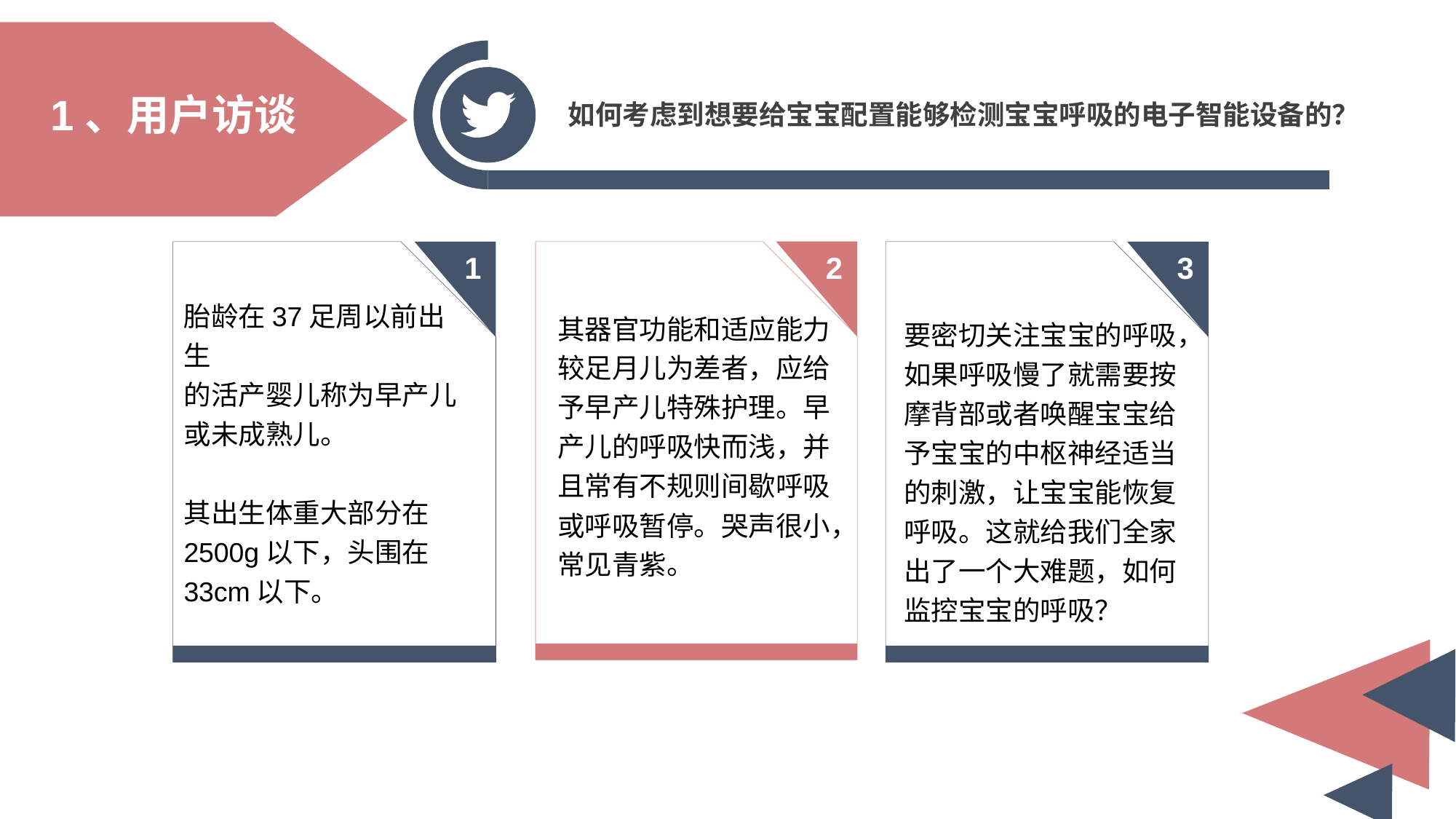

1、用户访谈

如何考虑到想要给宝宝配置能够检测宝宝呼吸的电子智能设备的？

1

2

3

胎龄在37足周以前出生
的活产婴儿称为早产儿或未成熟儿。

其出生体重大部分在2500g以下，头围在33cm以下。
其器官功能和适应能力较足月儿为差者，应给予早产儿特殊护理。早产儿的呼吸快而浅，并且常有不规则间歇呼吸或呼吸暂停。哭声很小，常见青紫。
要密切关注宝宝的呼吸，如果呼吸慢了就需要按摩背部或者唤醒宝宝给予宝宝的中枢神经适当的刺激，让宝宝能恢复呼吸。这就给我们全家出了一个大难题，如何监控宝宝的呼吸？